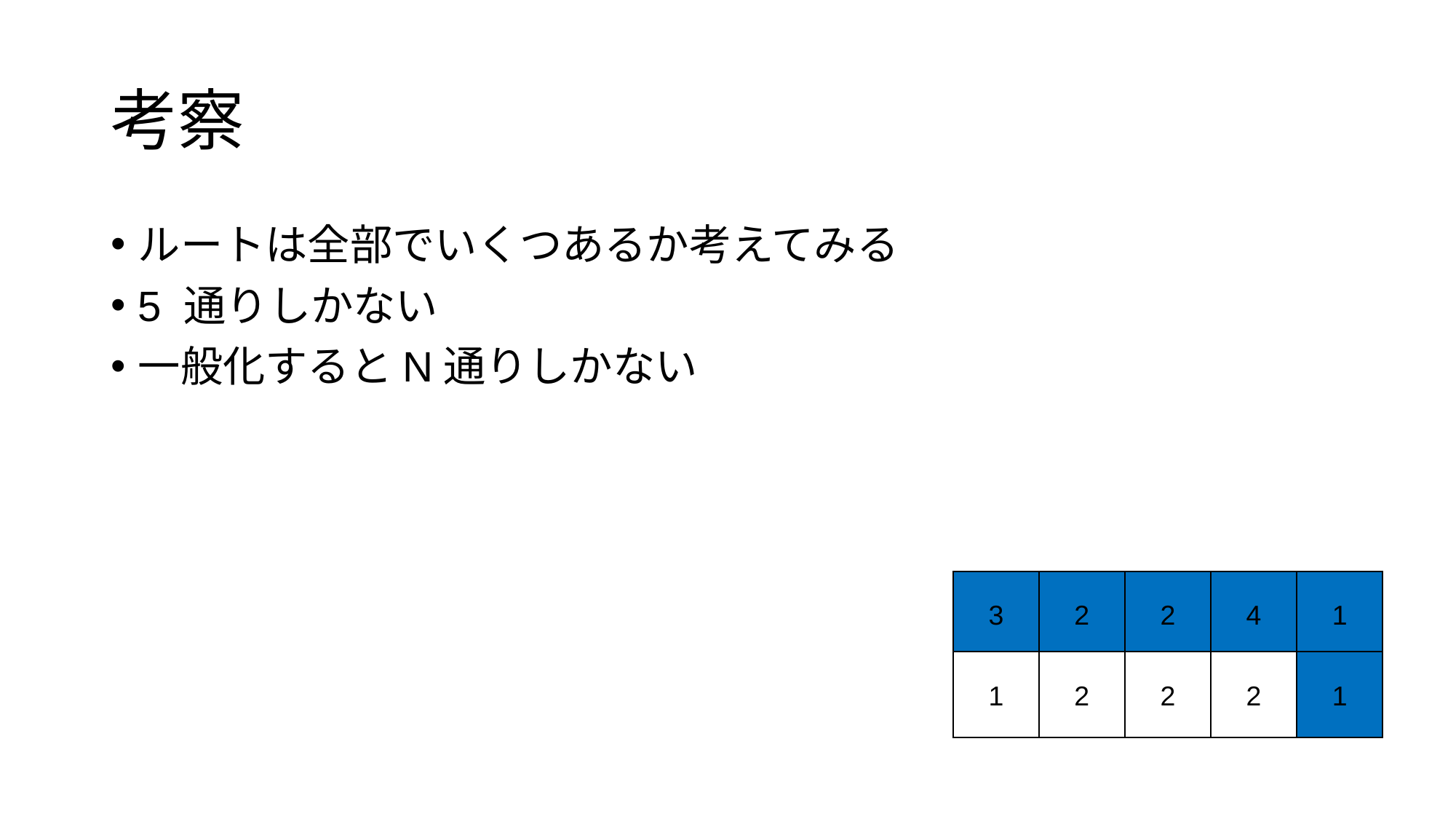

# 考察
ルートは全部でいくつあるか考えてみる
5 通りしかない
一般化するとN通りしかない

3
2
2
4
1
1
2
2
2
1